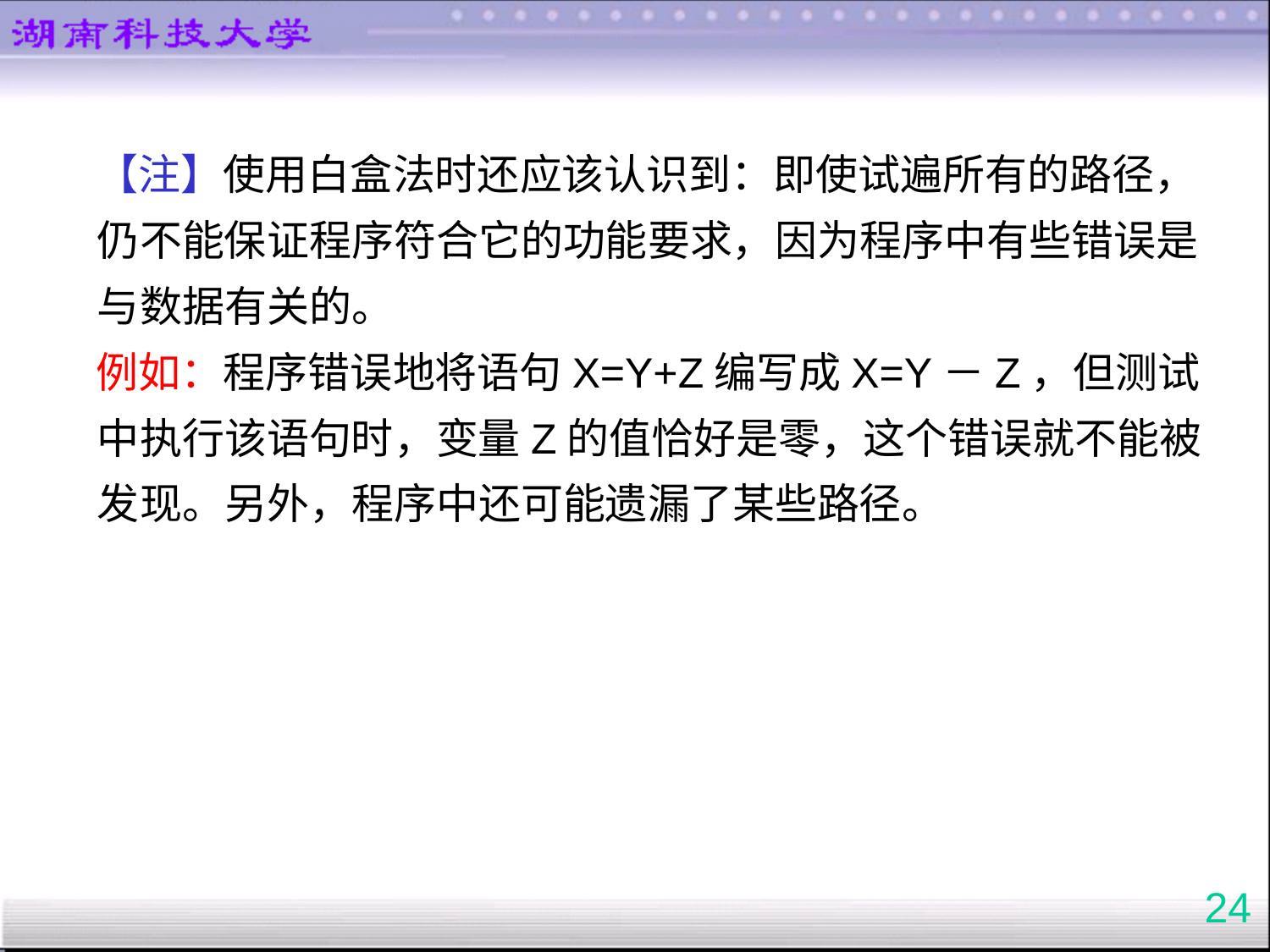

【注】使用白盒法时还应该认识到：即使试遍所有的路径，仍不能保证程序符合它的功能要求，因为程序中有些错误是与数据有关的。
例如：程序错误地将语句X=Y+Z编写成X=Y－Z，但测试中执行该语句时，变量Z的值恰好是零，这个错误就不能被发现。另外，程序中还可能遗漏了某些路径。
24